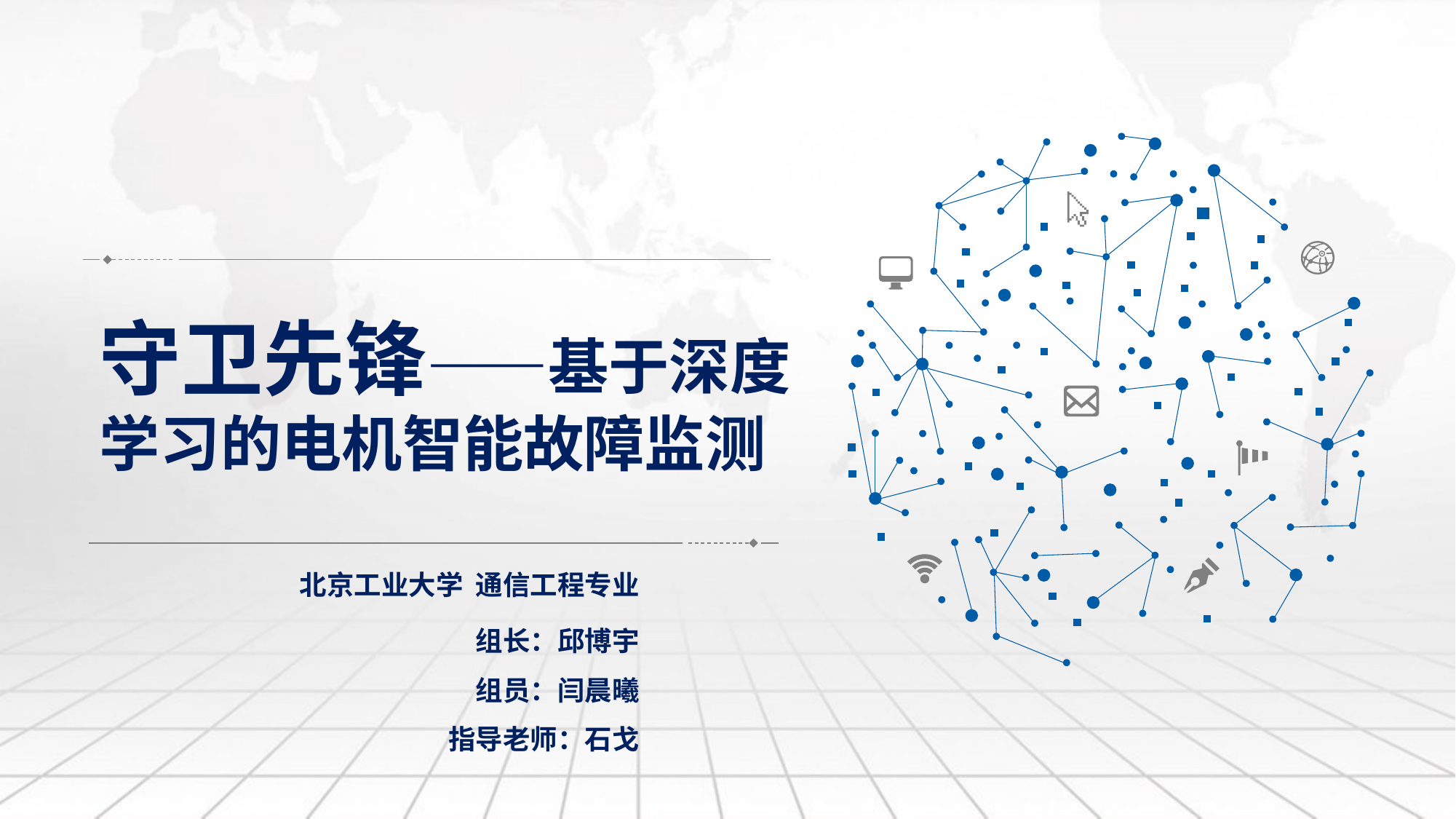

守卫先锋——基于深度学习的电机智能故障监测
北京工业大学  通信工程专业
组长：邱博宇
组员：闫晨曦
指导老师：石戈